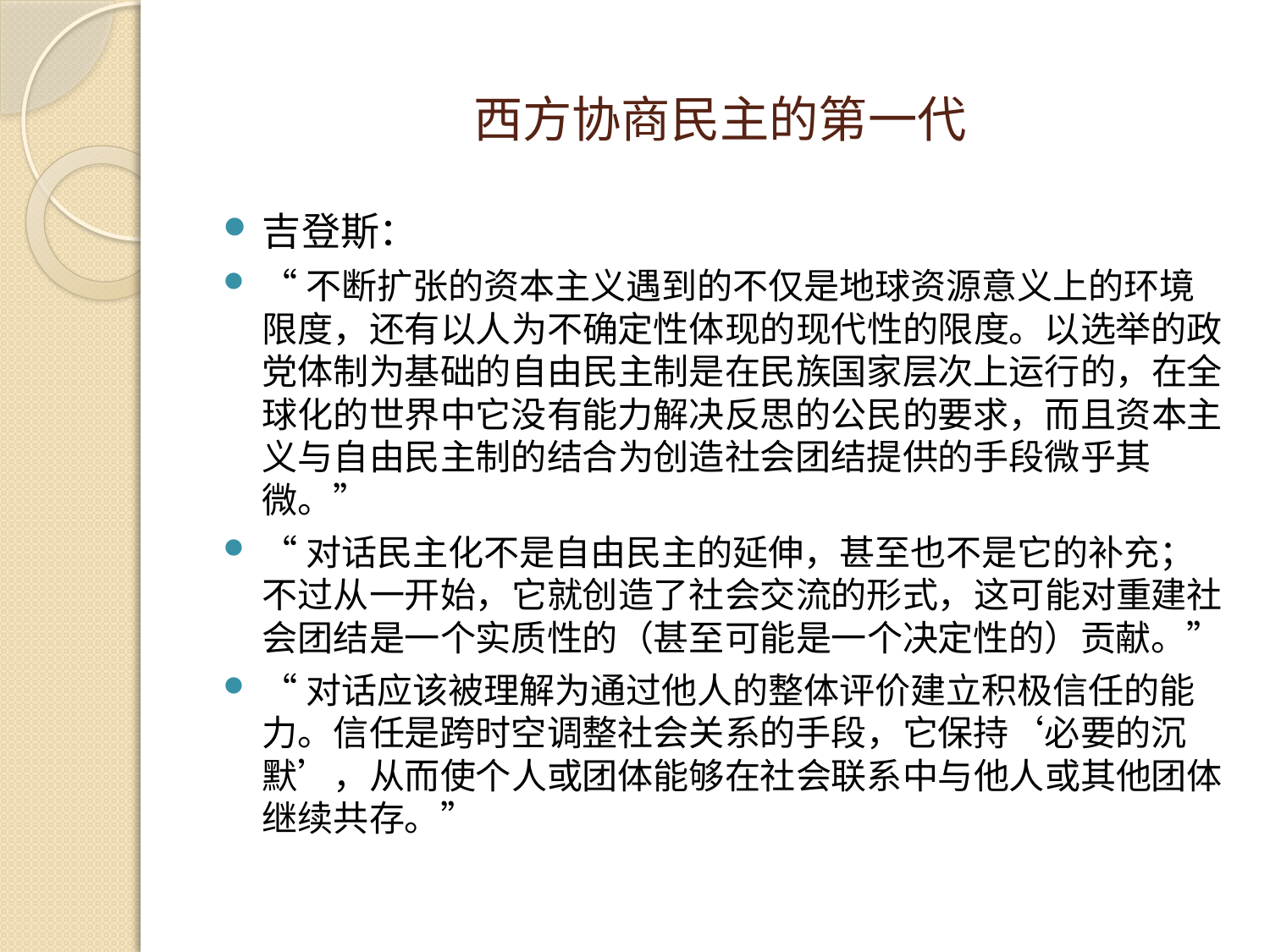

# 西方协商民主的第一代
吉登斯：
“不断扩张的资本主义遇到的不仅是地球资源意义上的环境限度，还有以人为不确定性体现的现代性的限度。以选举的政党体制为基础的自由民主制是在民族国家层次上运行的，在全球化的世界中它没有能力解决反思的公民的要求，而且资本主义与自由民主制的结合为创造社会团结提供的手段微乎其微。”
“对话民主化不是自由民主的延伸，甚至也不是它的补充；不过从一开始，它就创造了社会交流的形式，这可能对重建社会团结是一个实质性的（甚至可能是一个决定性的）贡献。”
“对话应该被理解为通过他人的整体评价建立积极信任的能力。信任是跨时空调整社会关系的手段，它保持‘必要的沉默’，从而使个人或团体能够在社会联系中与他人或其他团体继续共存。”